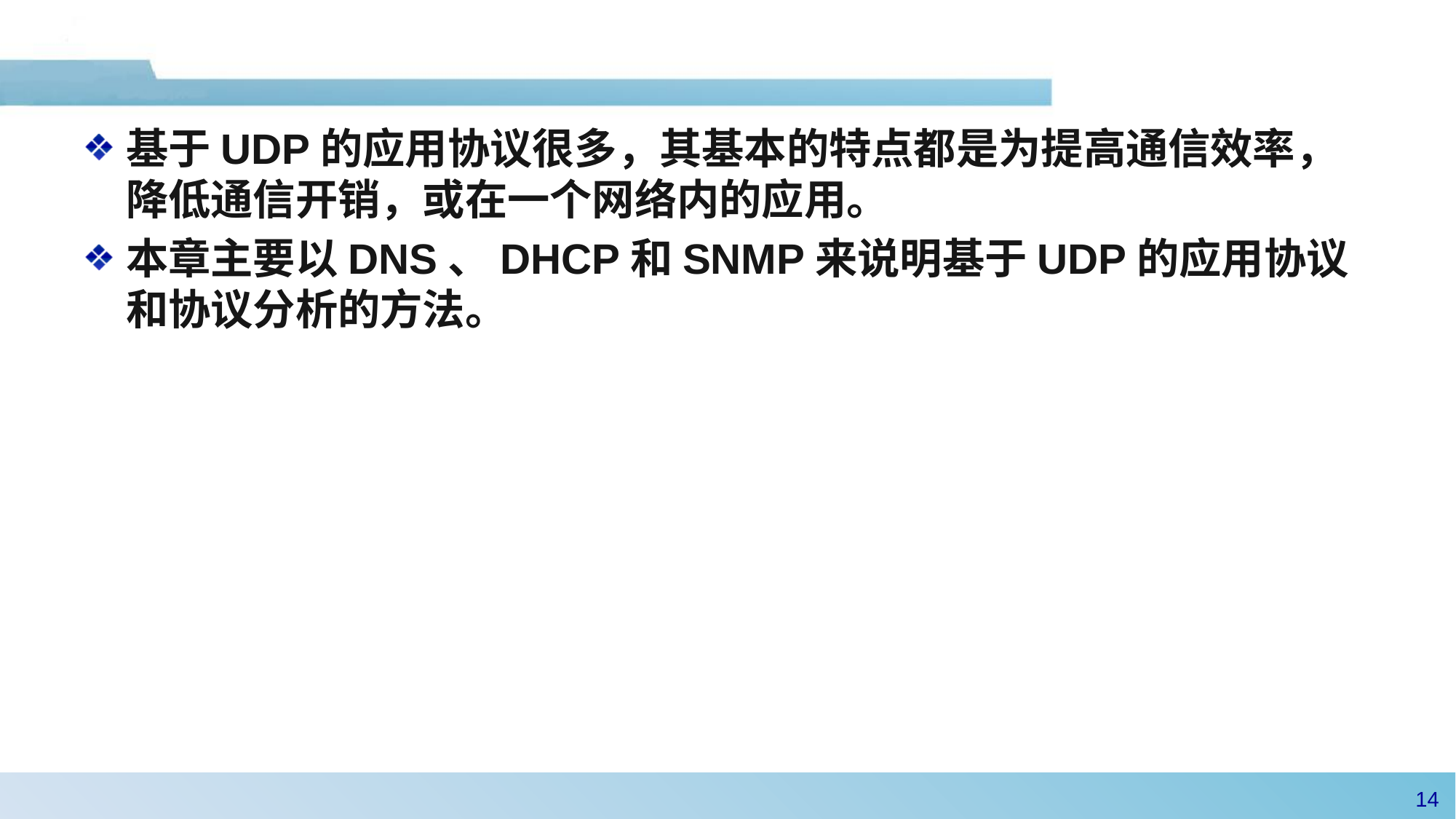

基于UDP的应用协议很多，其基本的特点都是为提高通信效率，降低通信开销，或在一个网络内的应用。
本章主要以DNS、DHCP和SNMP来说明基于UDP的应用协议和协议分析的方法。
14